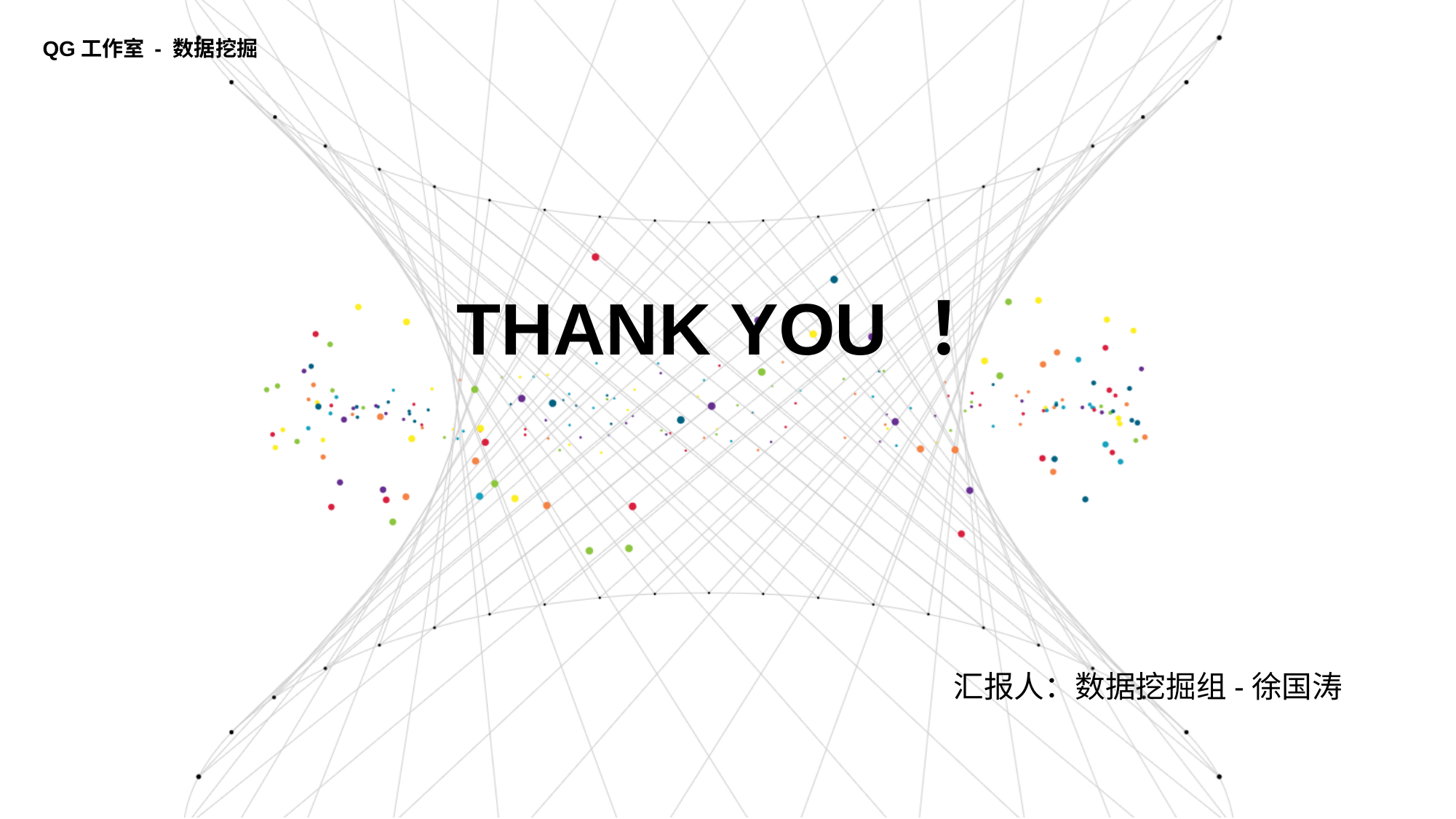

QG工作室 - 数据挖掘
THANK YOU ！
汇报人：数据挖掘组-徐国涛